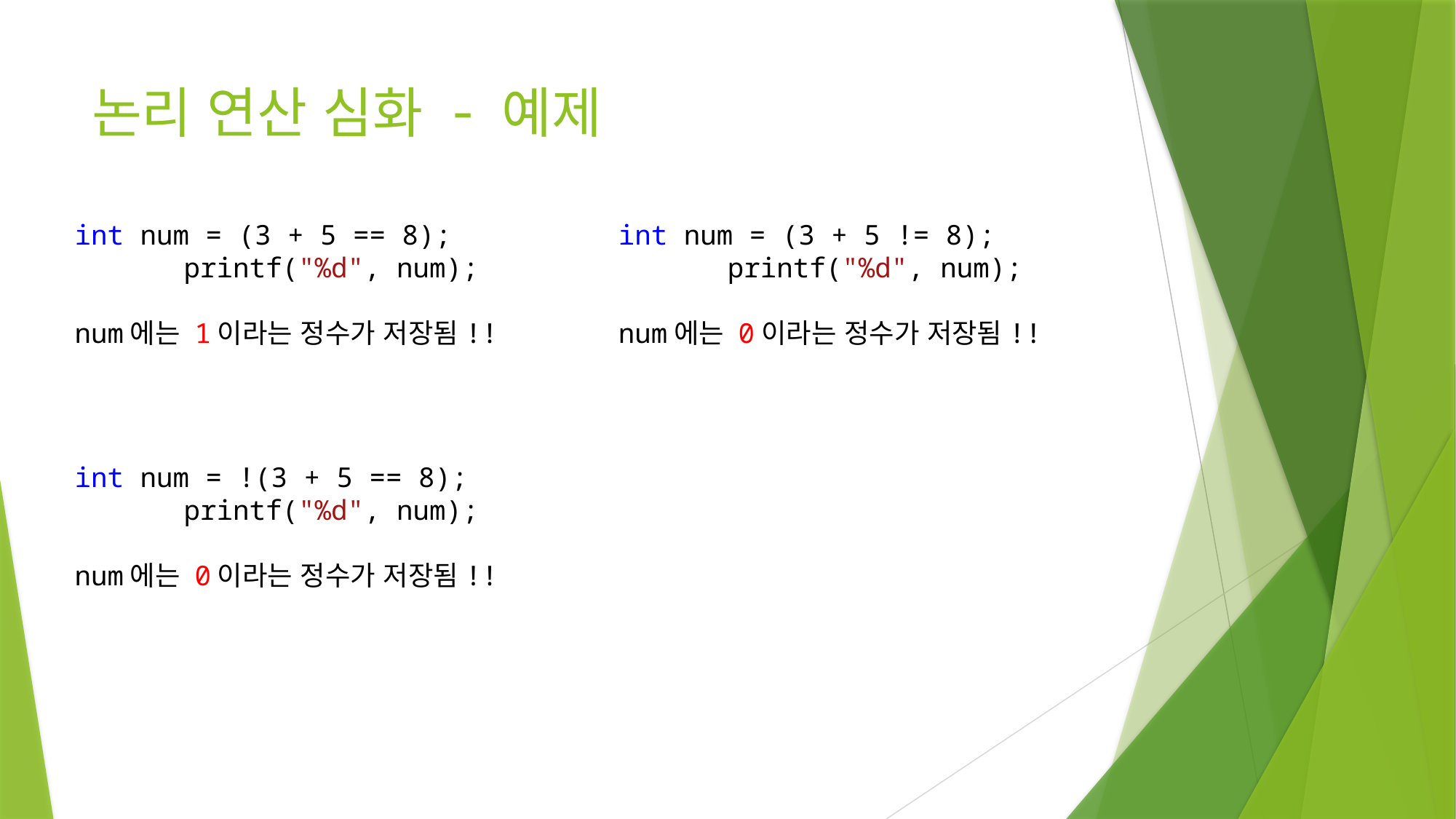

# 논리 연산 심화 - 예제
int num = (3 + 5 != 8);
	printf("%d", num);

num에는 0이라는 정수가 저장됨!!
int num = (3 + 5 == 8);
	printf("%d", num);

num에는 1이라는 정수가 저장됨!!
int num = !(3 + 5 == 8);
	printf("%d", num);

num에는 0이라는 정수가 저장됨!!